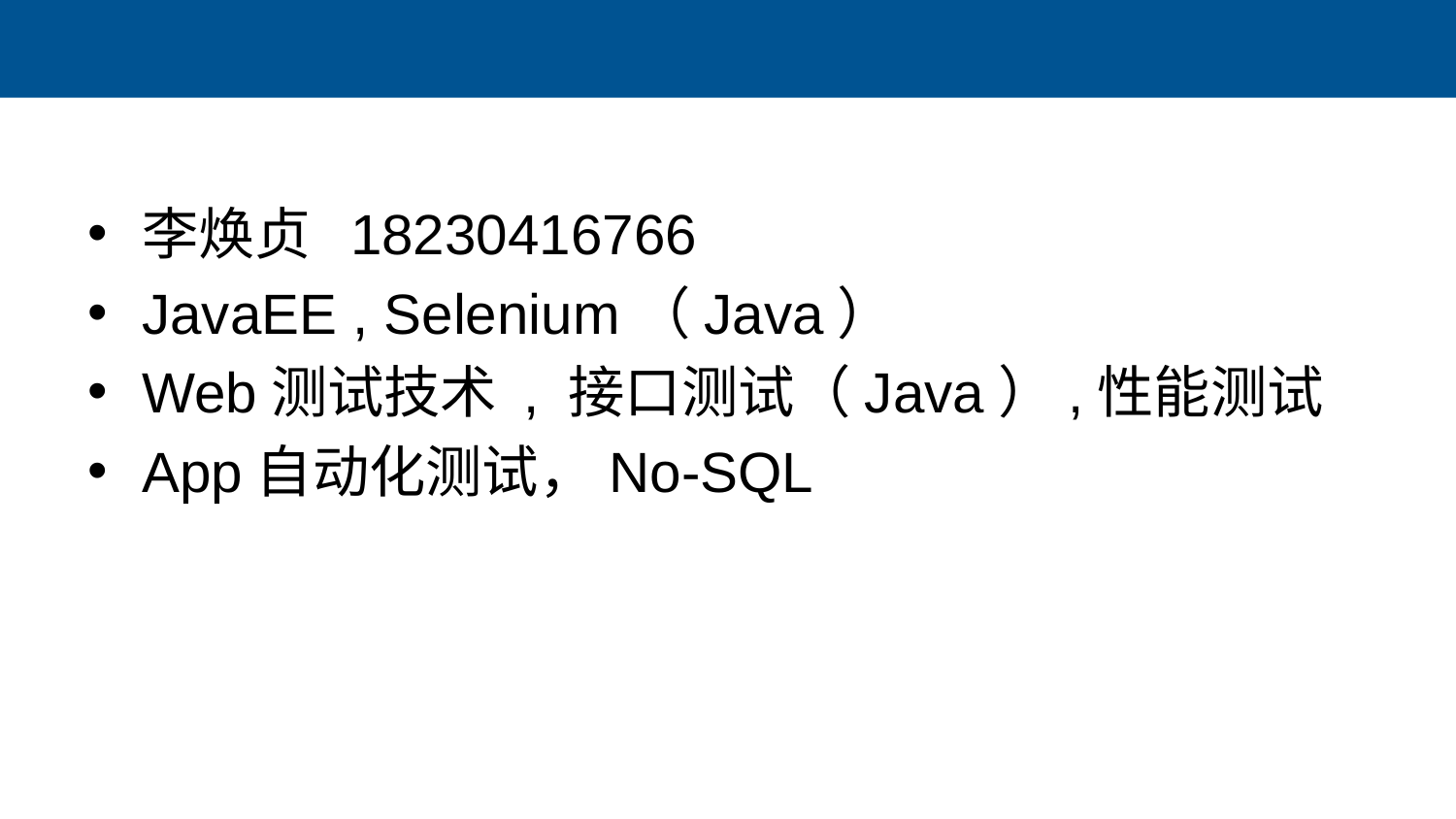

#
李焕贞  18230416766
JavaEE , Selenium（Java）
Web测试技术 , 接口测试（Java）,性能测试
App自动化测试，No-SQL